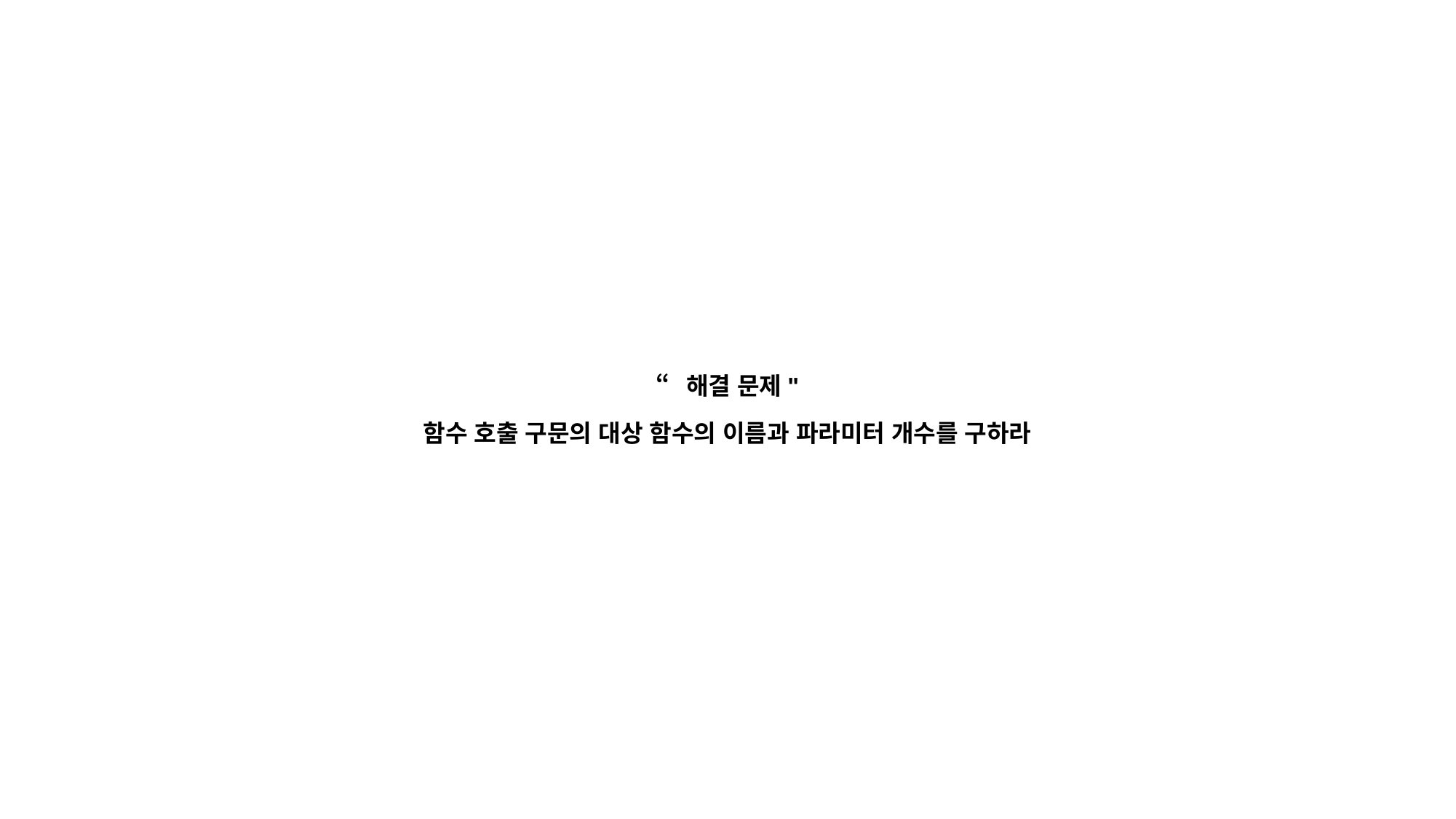

“해결 문제"

함수 호출 구문의 대상 함수의 이름과 파라미터 개수를 구하라